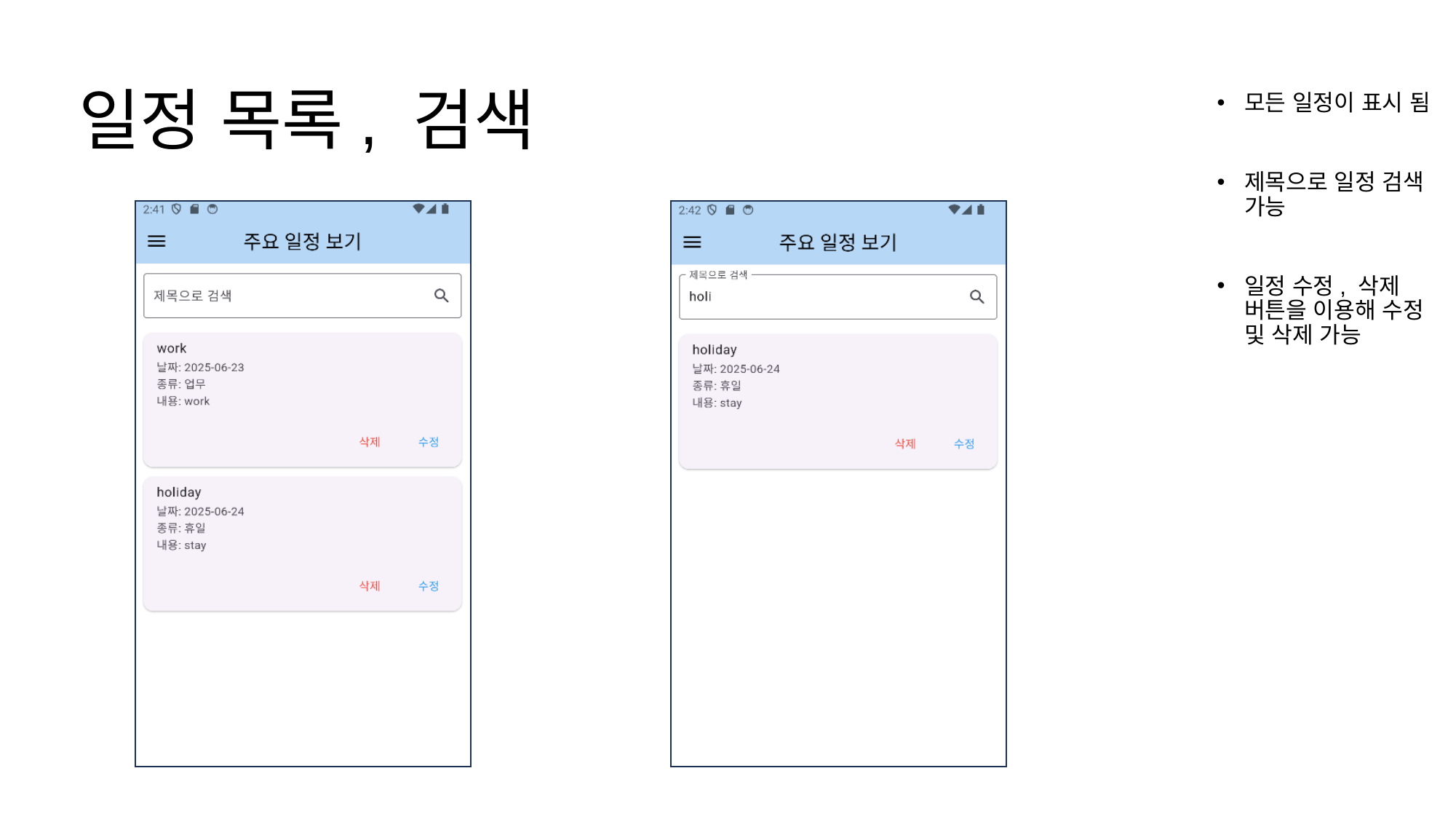

# 일정 목록, 검색

모든 일정이 표시 됨

제목으로 일정 검색 가능

일정 수정, 삭제 버튼을 이용해 수정 및 삭제 가능